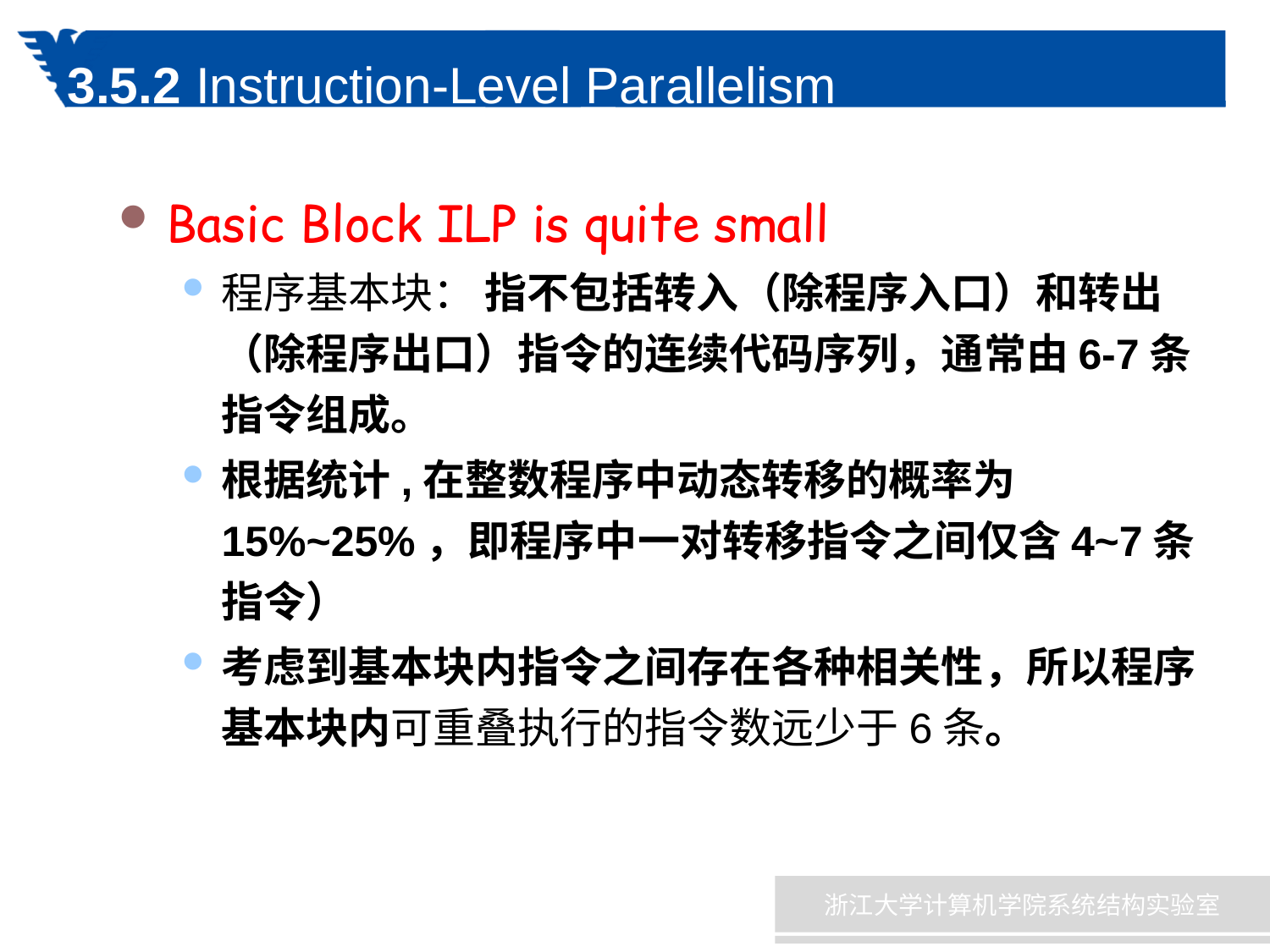

# 3.5.2 Instruction-Level Parallelism
Basic Block ILP is quite small
程序基本块： 指不包括转入（除程序入口）和转出（除程序出口）指令的连续代码序列，通常由6-7条指令组成。
根据统计,在整数程序中动态转移的概率为15%~25%，即程序中一对转移指令之间仅含4~7条指令）
考虑到基本块内指令之间存在各种相关性，所以程序基本块内可重叠执行的指令数远少于6条。